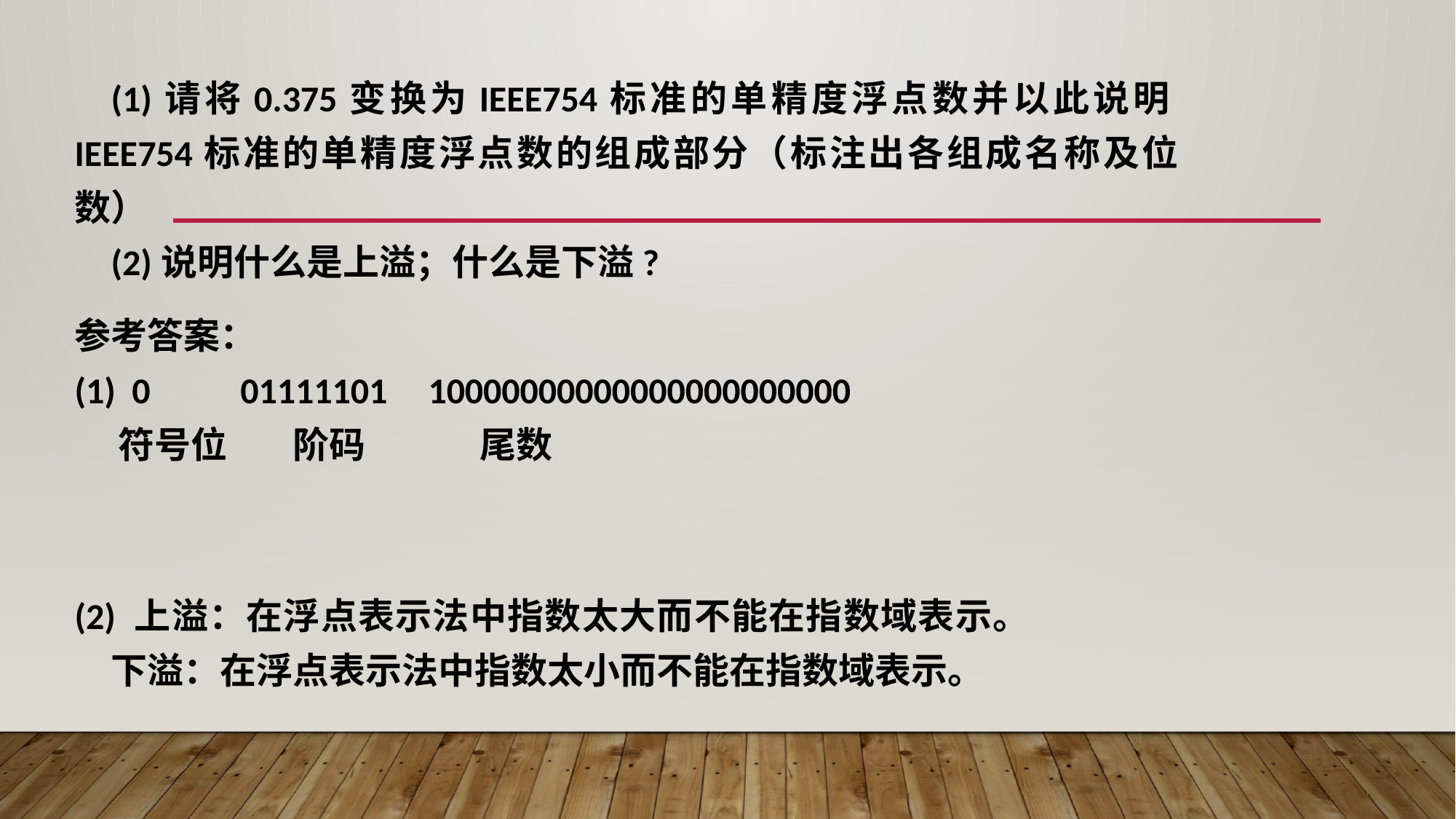

(1)请将0.375变换为IEEE754标准的单精度浮点数并以此说明IEEE754标准的单精度浮点数的组成部分（标注出各组成名称及位数）
(2)说明什么是上溢；什么是下溢?
参考答案：
(1)  0           01111101     10000000000000000000000
  符号位        阶码              尾数
(2) 上溢：在浮点表示法中指数太大而不能在指数域表示。
下溢：在浮点表示法中指数太小而不能在指数域表示。